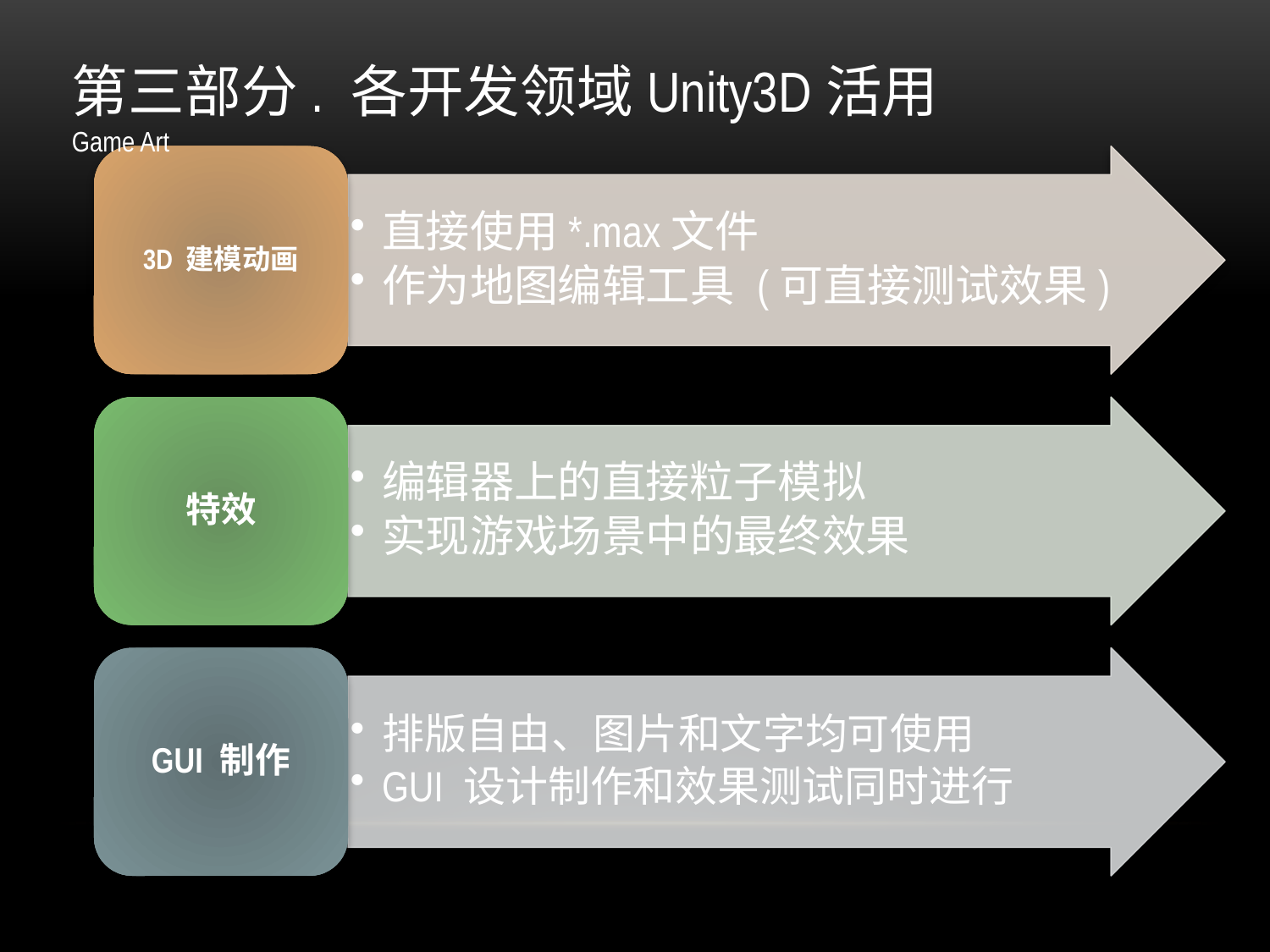

第三部分. 各开发领域Unity3D活用
Game Art
直接使用*.max文件
作为地图编辑工具 (可直接测试效果)
3D 建模动画
编辑器上的直接粒子模拟
实现游戏场景中的最终效果
特效
排版自由、图片和文字均可使用
GUI 设计制作和效果测试同时进行
GUI 制作